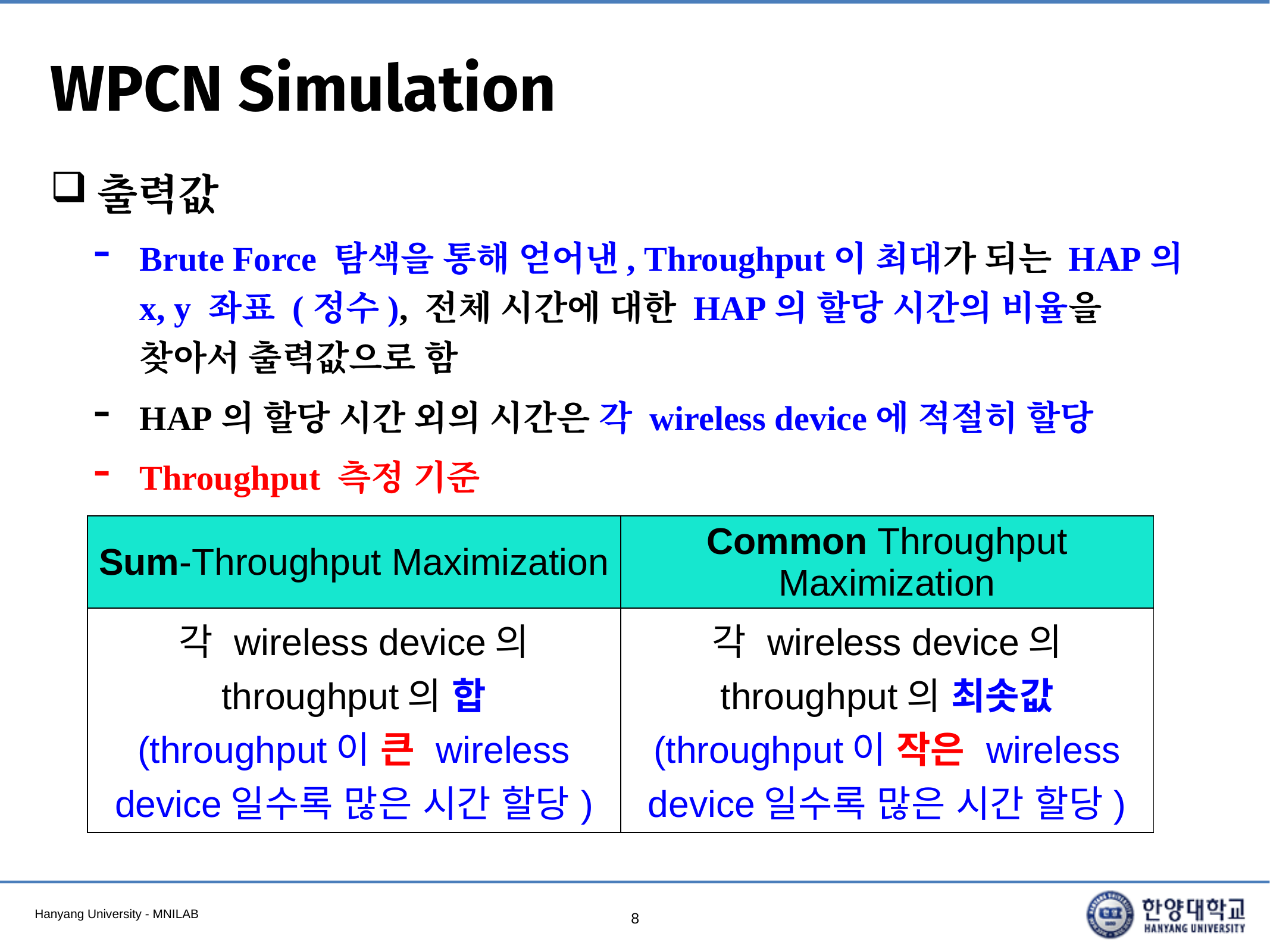

# WPCN Simulation
출력값
Brute Force 탐색을 통해 얻어낸, Throughput이 최대가 되는 HAP의 x, y 좌표 (정수), 전체 시간에 대한 HAP의 할당 시간의 비율을 찾아서 출력값으로 함
HAP의 할당 시간 외의 시간은 각 wireless device에 적절히 할당
Throughput 측정 기준
| Sum-Throughput Maximization | Common Throughput Maximization |
| --- | --- |
| 각 wireless device의 throughput의 합 (throughput이 큰 wireless device일수록 많은 시간 할당) | 각 wireless device의 throughput의 최솟값 (throughput이 작은 wireless device일수록 많은 시간 할당) |
8